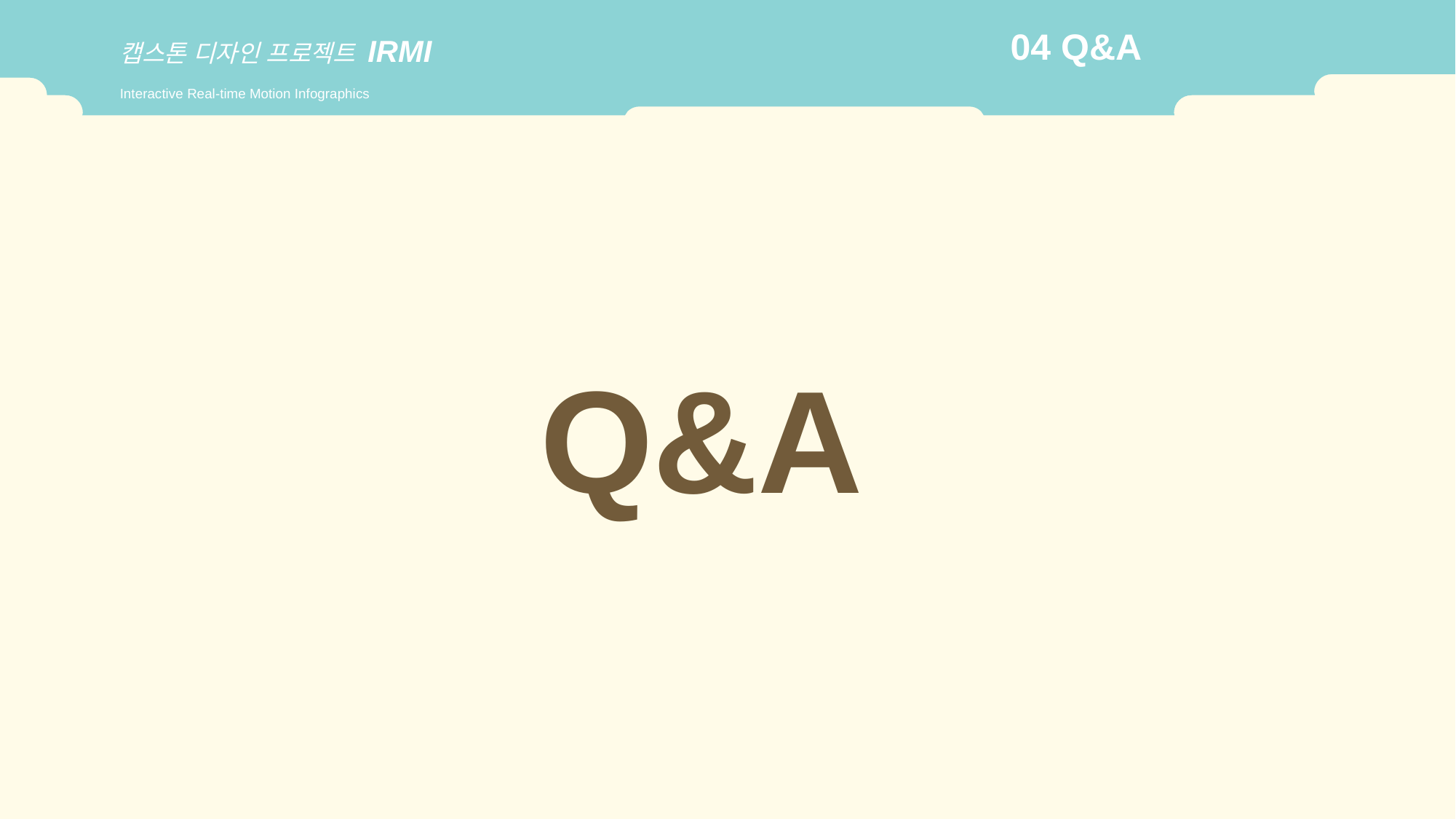

캡스톤 디자인 프로젝트 IRMI
Interactive Real-time Motion Infographics
04 Q&A

### Chart

| Category |
|---|
Q&A